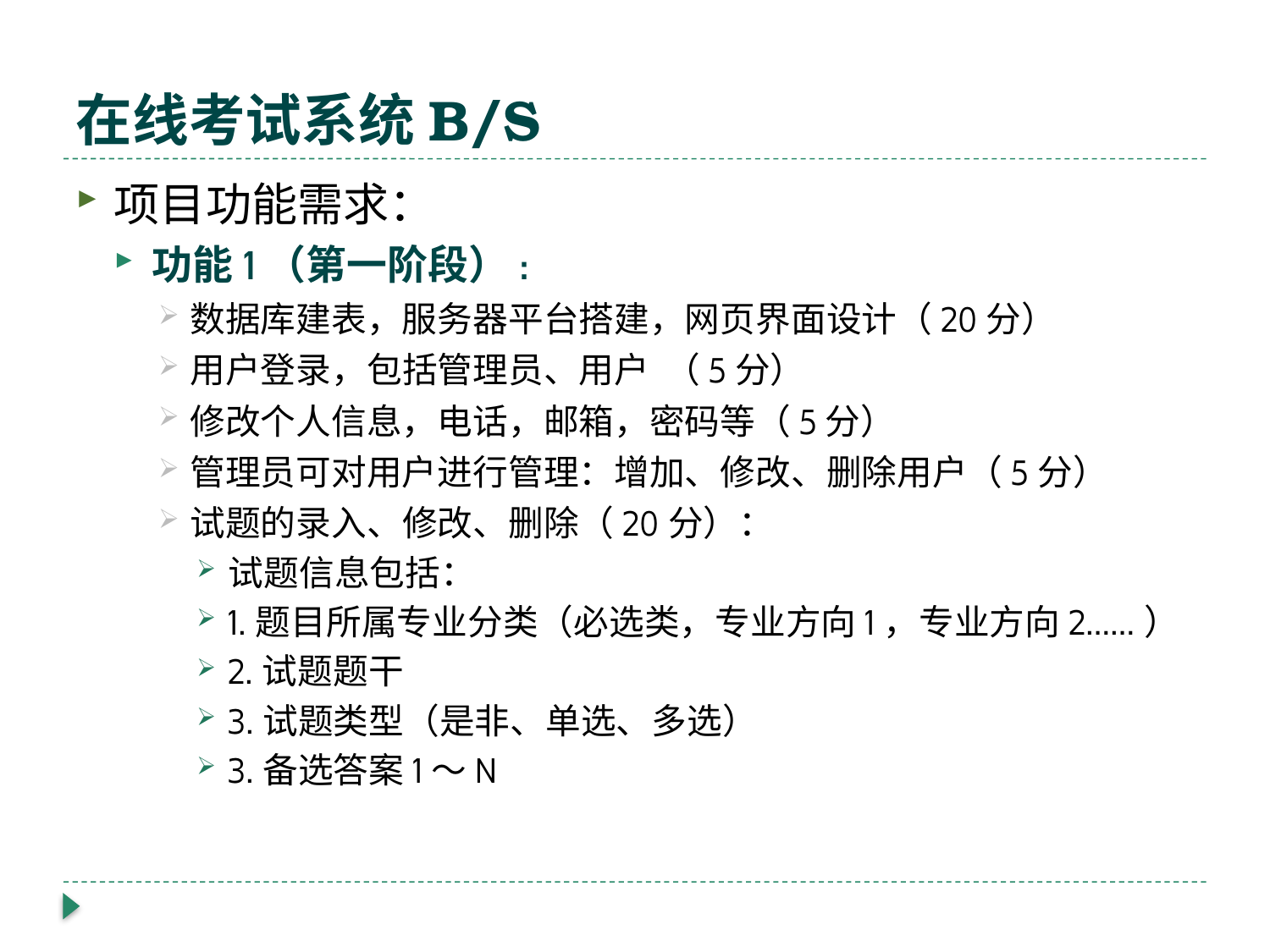

# 在线考试系统B/S
项目功能需求：
功能1（第一阶段）:
数据库建表，服务器平台搭建，网页界面设计（20分）
用户登录，包括管理员、用户  （5分）
修改个人信息，电话，邮箱，密码等（5分）
管理员可对用户进行管理：增加、修改、删除用户（5分）
试题的录入、修改、删除（20分）：
试题信息包括：
1.题目所属专业分类（必选类，专业方向1，专业方向2……）
2.试题题干
3.试题类型（是非、单选、多选）
3.备选答案1～N